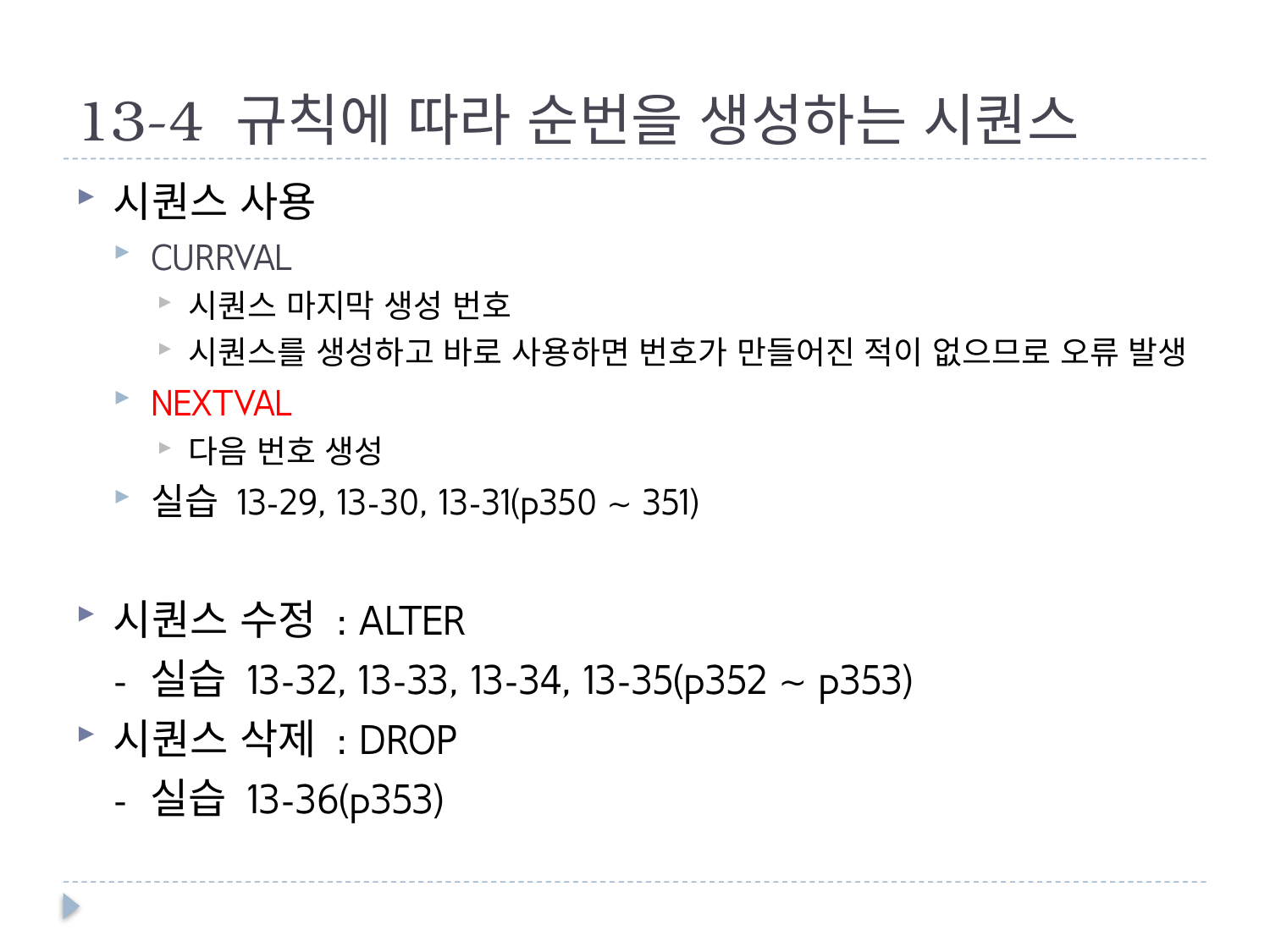

# 13-4 규칙에 따라 순번을 생성하는 시퀀스
시퀀스 사용
CURRVAL
시퀀스 마지막 생성 번호
시퀀스를 생성하고 바로 사용하면 번호가 만들어진 적이 없으므로 오류 발생
NEXTVAL
다음 번호 생성
실습 13-29, 13-30, 13-31(p350 ~ 351)

시퀀스 수정 : ALTER
   - 실습 13-32, 13-33, 13-34, 13-35(p352 ~ p353)
시퀀스 삭제 : DROP
   - 실습 13-36(p353)